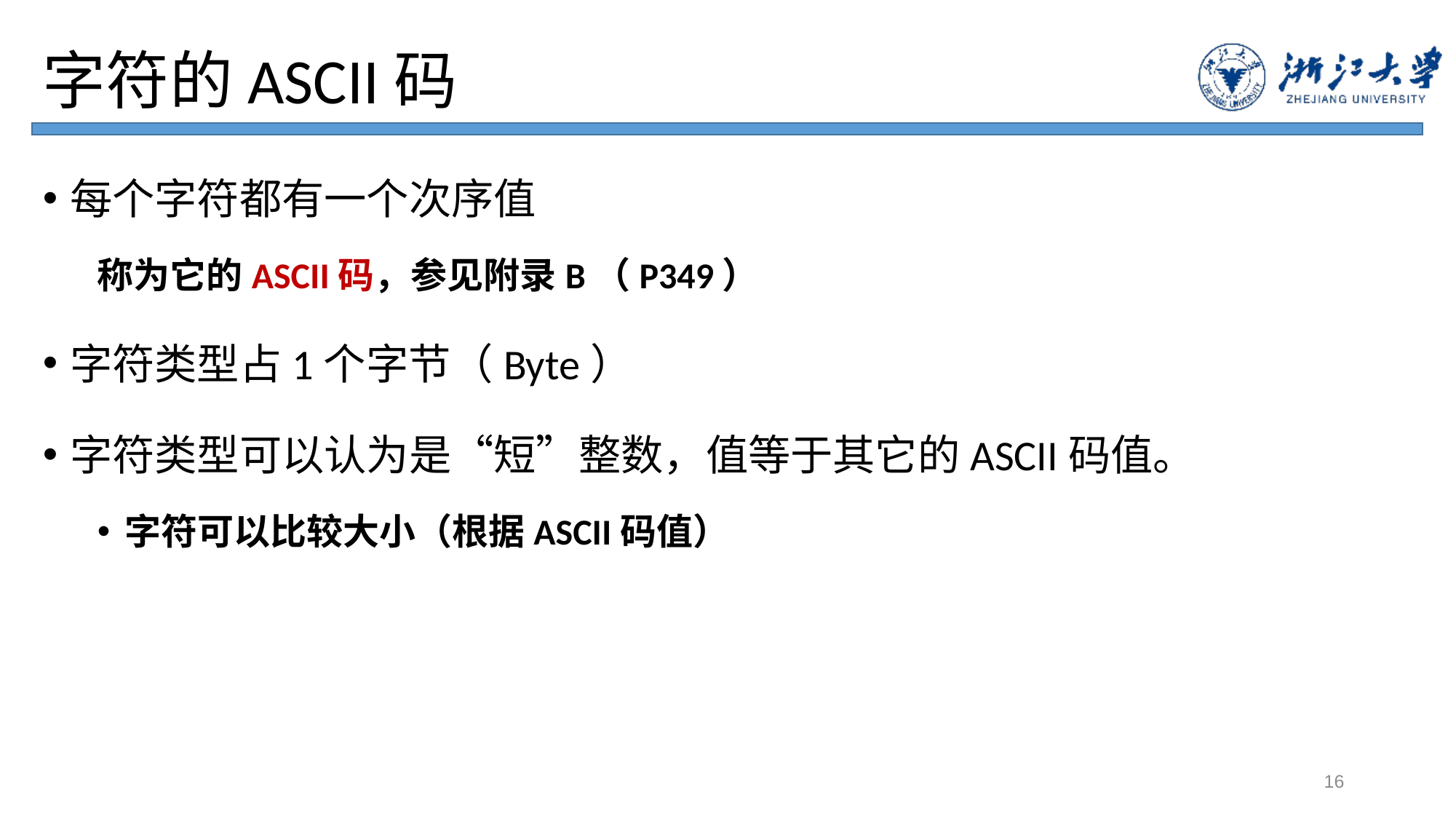

# 字符的ASCII码
每个字符都有一个次序值
称为它的ASCII码，参见附录B（P349）
字符类型占1个字节（Byte）
字符类型可以认为是“短”整数，值等于其它的ASCII码值。
字符可以比较大小（根据ASCII码值）

16